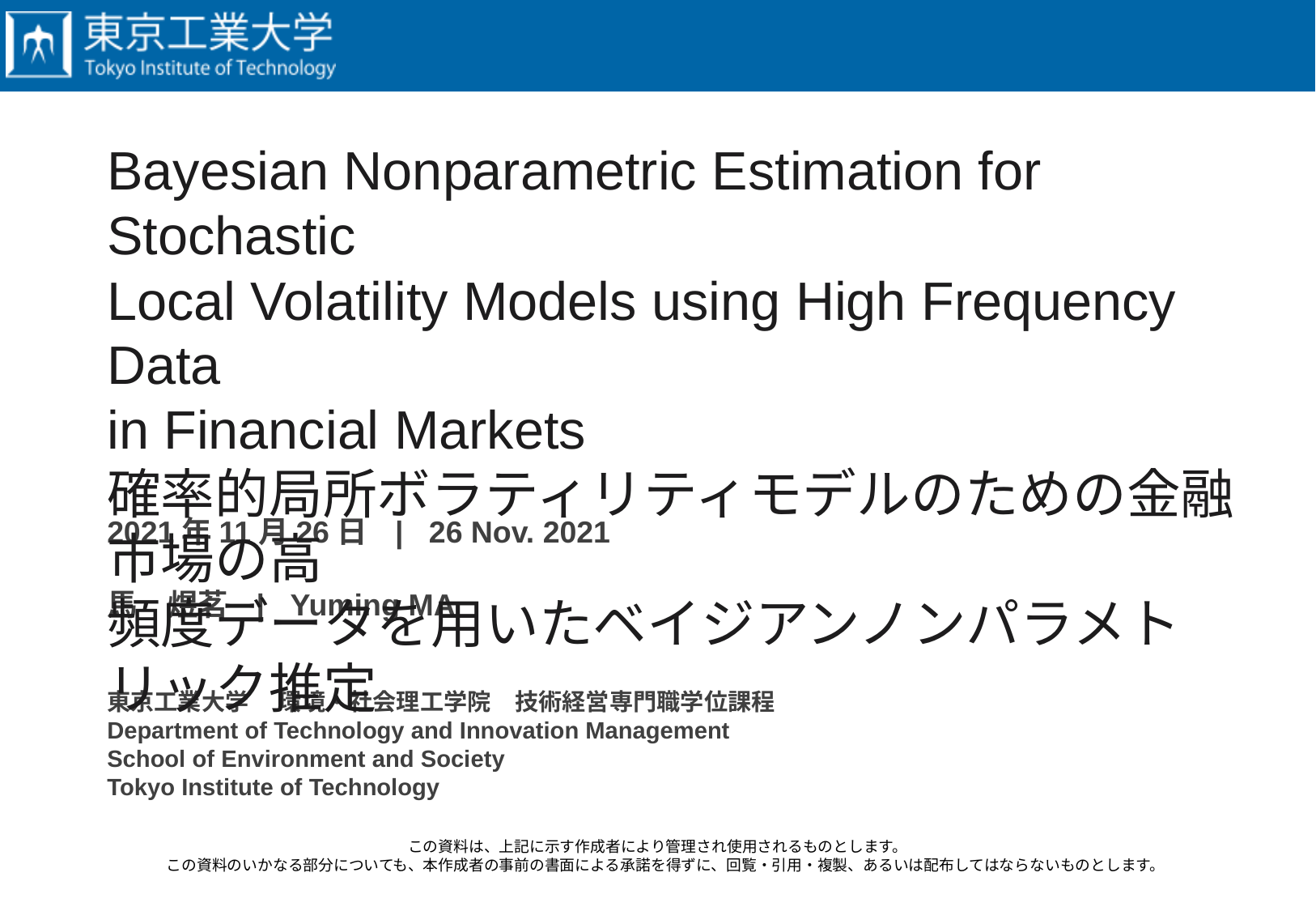

# Bayesian Nonparametric Estimation for Stochastic Local Volatility Models using High Frequency Data in Financial Markets 確率的局所ボラティリティモデルのための金融市場の高 頻度データを用いたベイジアンノンパラメトリック推定
2021年11月26日   |   26 Nov. 2021

馬　煜茗   |   Yuming MA

東京工業大学 　環境・社会理工学院　技術経営専門職学位課程
Department of Technology and Innovation Management
School of Environment and Society
Tokyo Institute of Technology